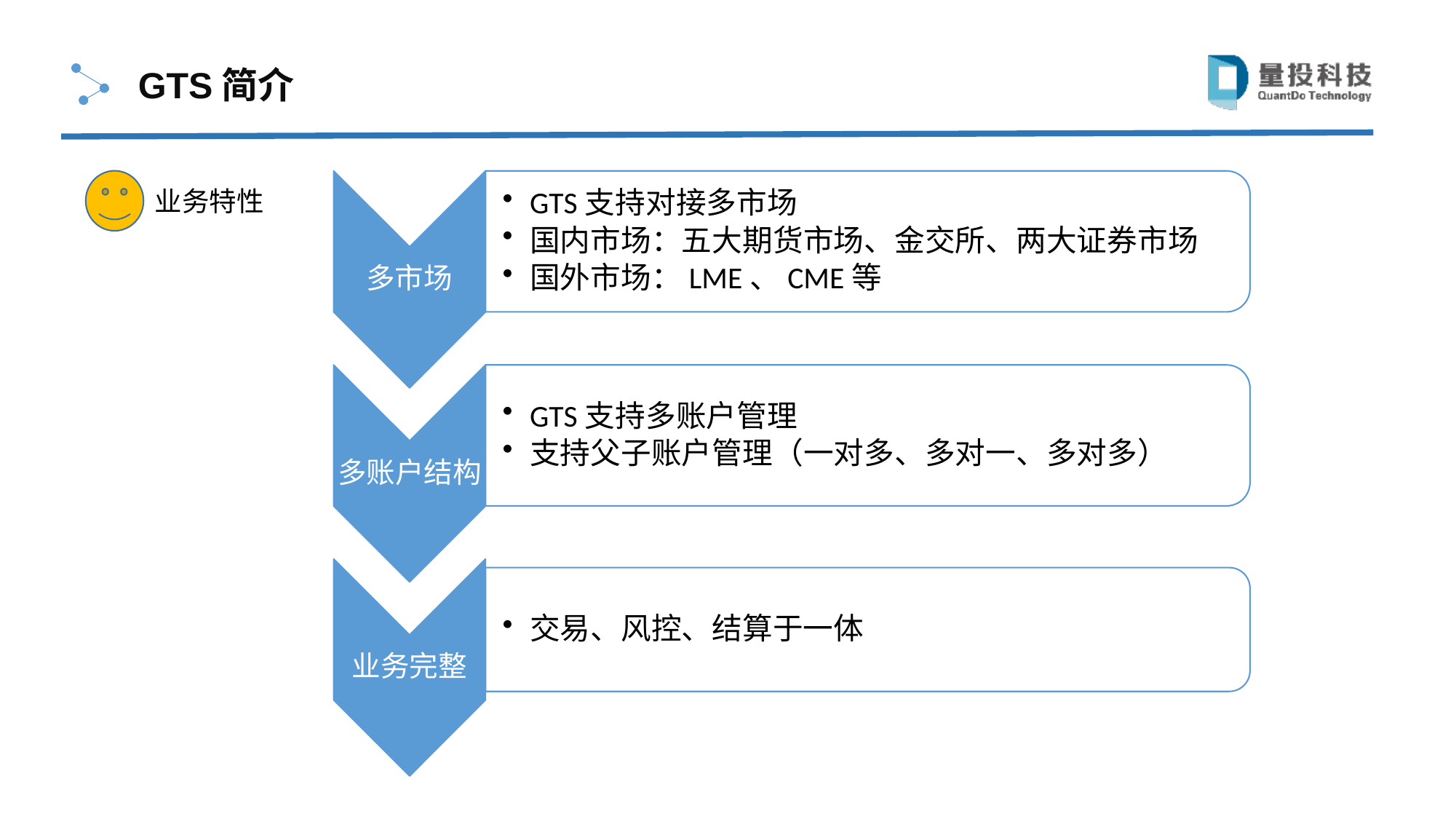

GTS简介

多市场
GTS支持对接多市场
国内市场：五大期货市场、金交所、两大证券市场
国外市场：LME、CME等
多账户结构
GTS支持多账户管理
支持父子账户管理（一对多、多对一、多对多）
业务完整
交易、风控、结算于一体
业务特性